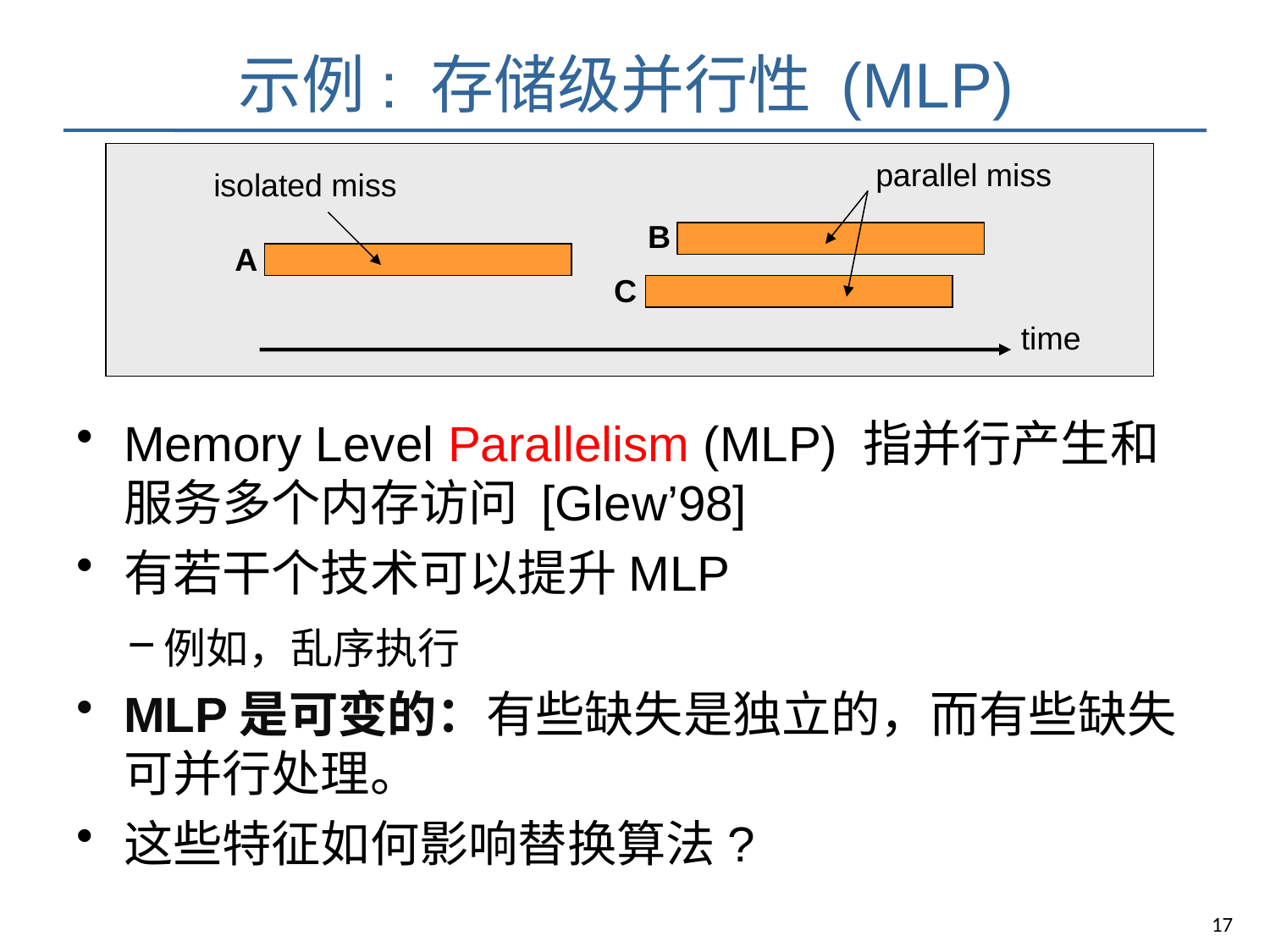

# 示例: 存储级并行性 (MLP)

parallel miss
isolated miss

B

A

C

time

Memory Level Parallelism (MLP) 指并行产生和服务多个内存访问 [Glew’98]
有若干个技术可以提升MLP
例如，乱序执行
MLP是可变的：有些缺失是独立的，而有些缺失可并行处理。
这些特征如何影响替换算法?
17